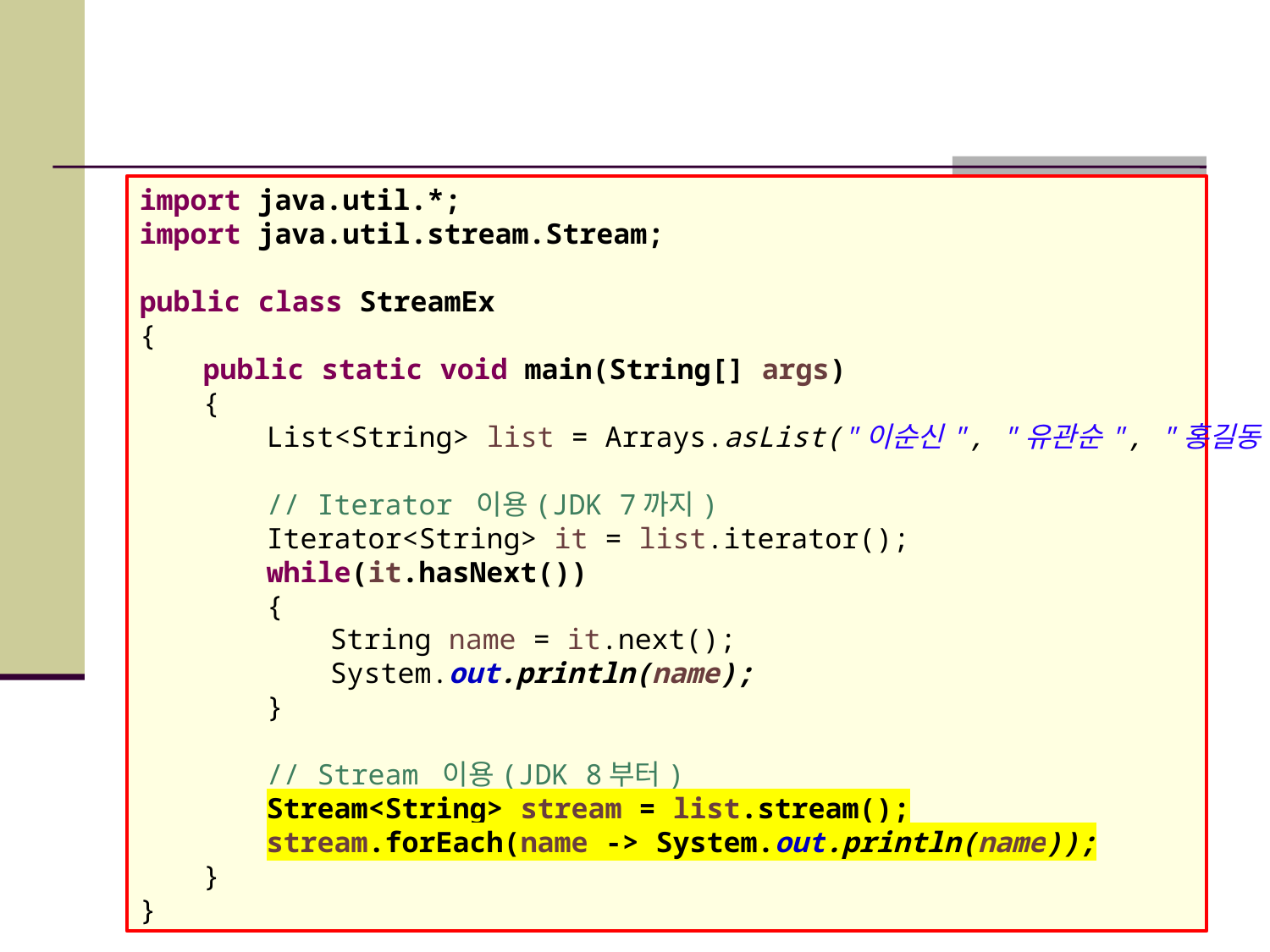

import java.util.*;
import java.util.stream.Stream;

public class StreamEx
{
public static void main(String[] args)
{
List<String> list = Arrays.asList("이순신", "유관순", "홍길동");

// Iterator 이용(JDK 7까지)
Iterator<String> it = list.iterator();
while(it.hasNext())
{
String name = it.next();
System.out.println(name);
}

// Stream 이용(JDK 8부터)
Stream<String> stream = list.stream();
stream.forEach(name -> System.out.println(name));
}
}

26